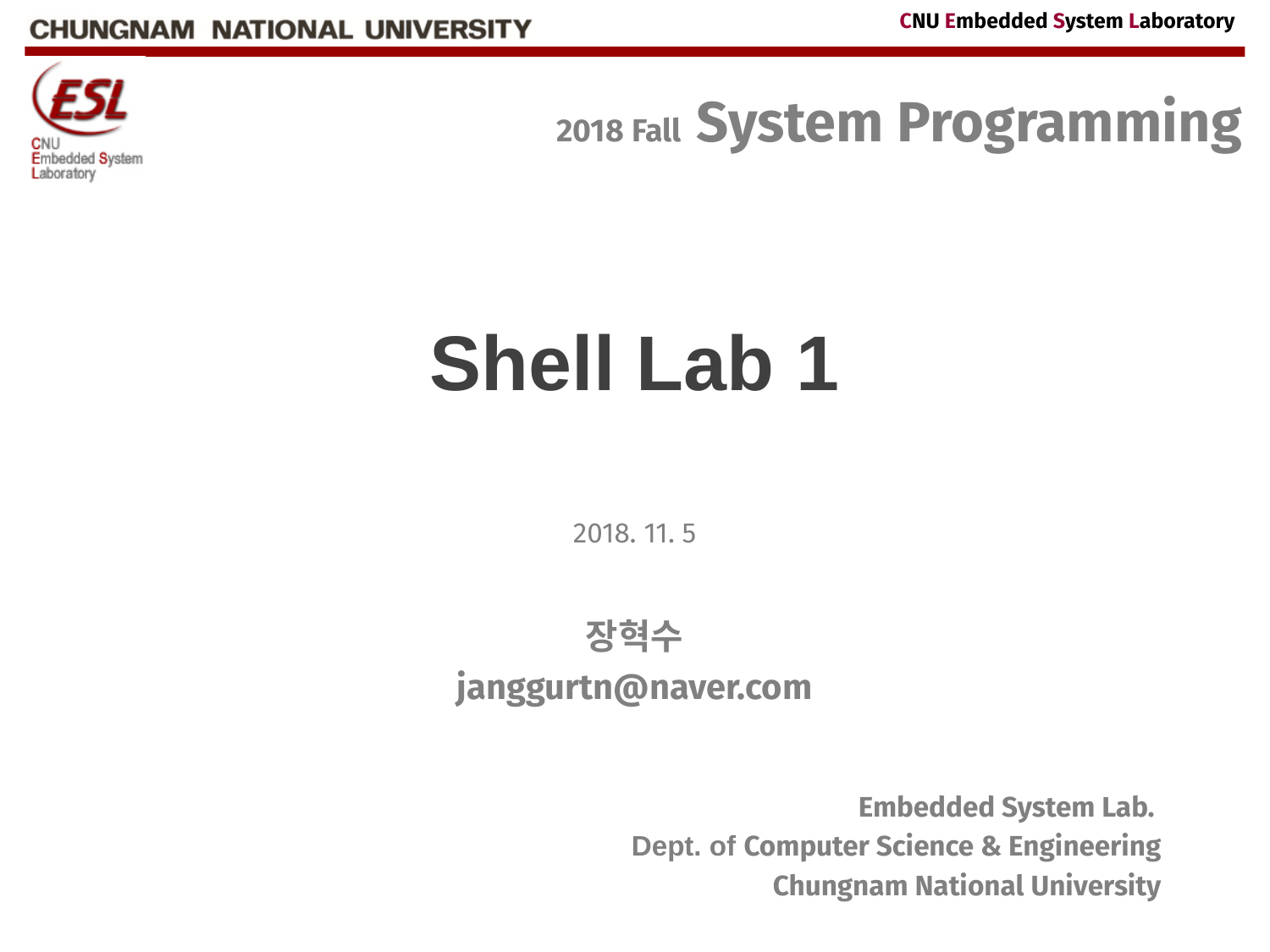

# Shell Lab 1
2018. 11. 5

장혁수
janggurtn@naver.com